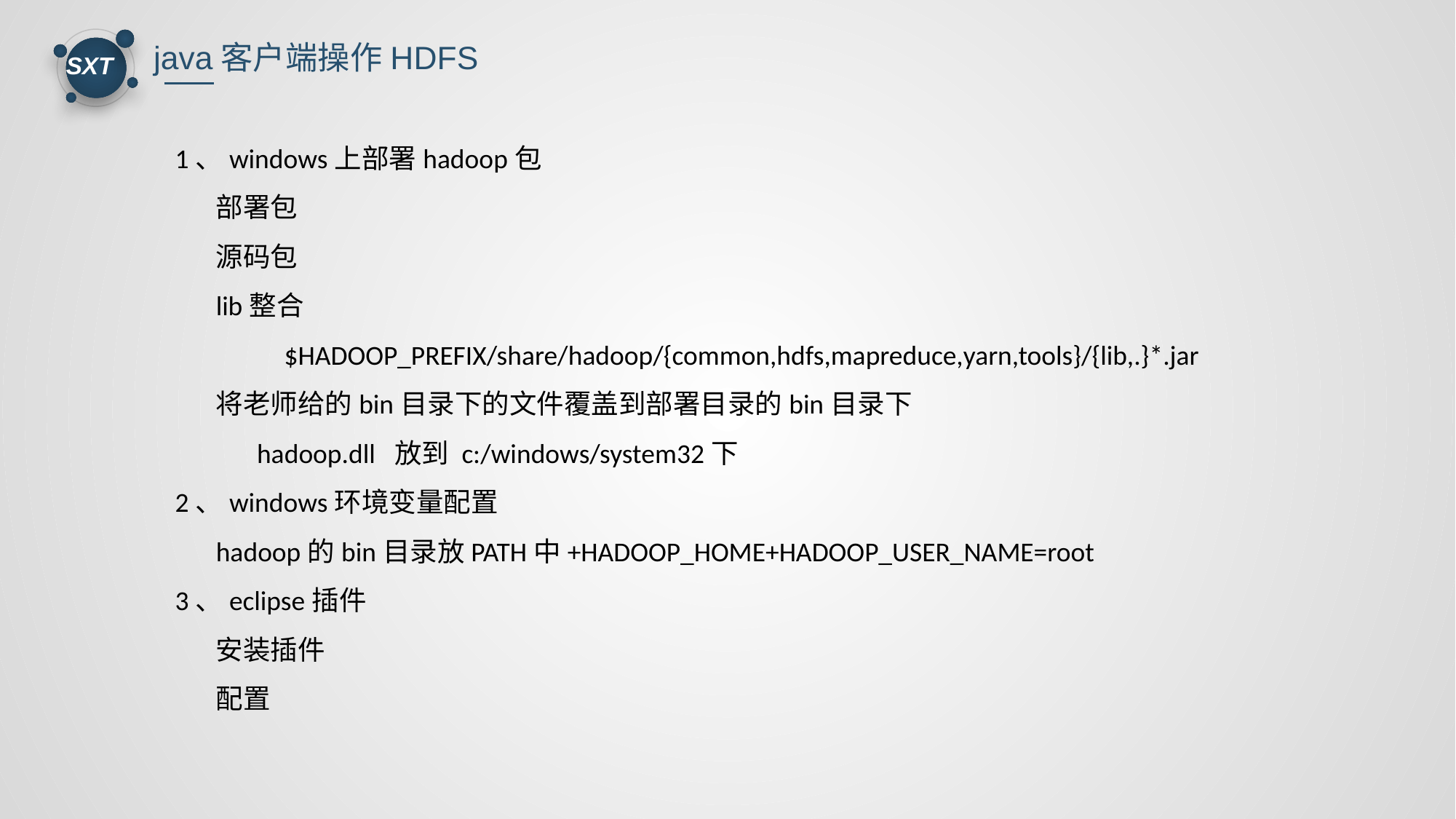

java客户端操作HDFS
1、windows上部署hadoop包
部署包
源码包
lib整合
$HADOOP_PREFIX/share/hadoop/{common,hdfs,mapreduce,yarn,tools}/{lib,.}*.jar
将老师给的bin目录下的文件覆盖到部署目录的bin目录下
hadoop.dll  放到 c:/windows/system32下
2、windows环境变量配置
hadoop的bin目录放PATH中+HADOOP_HOME+HADOOP_USER_NAME=root
3、eclipse插件
安装插件
配置